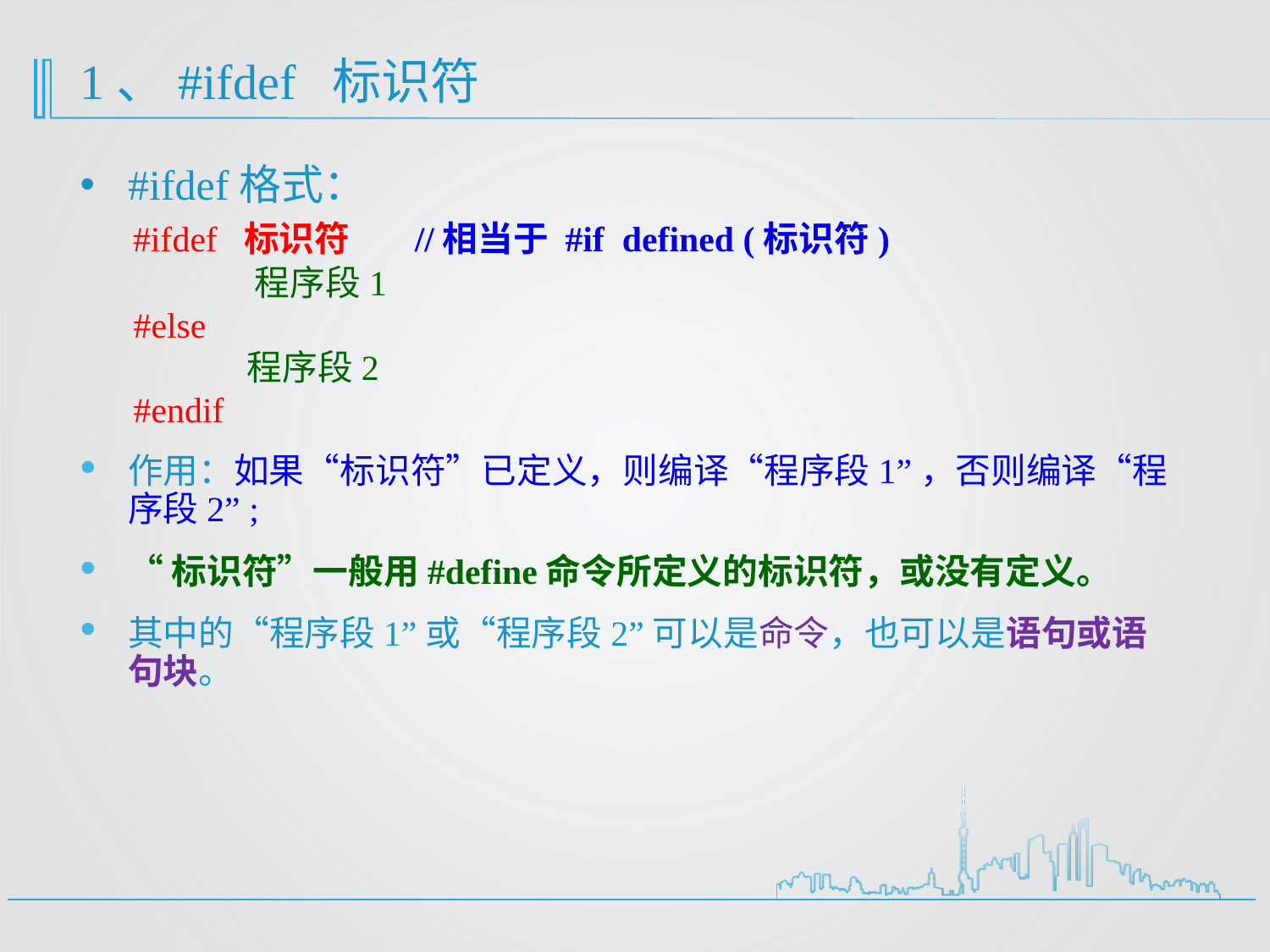

# 1、#ifdef  标识符
#ifdef格式：
     #ifdef  标识符       //相当于 #if  defined (标识符)
	     程序段1
      #else
	    程序段2
      #endif
作用：如果“标识符”已定义，则编译“程序段1”，否则编译“程序段2” ;
“标识符”一般用#define命令所定义的标识符，或没有定义。
其中的“程序段1”或“程序段2”可以是命令，也可以是语句或语句块。